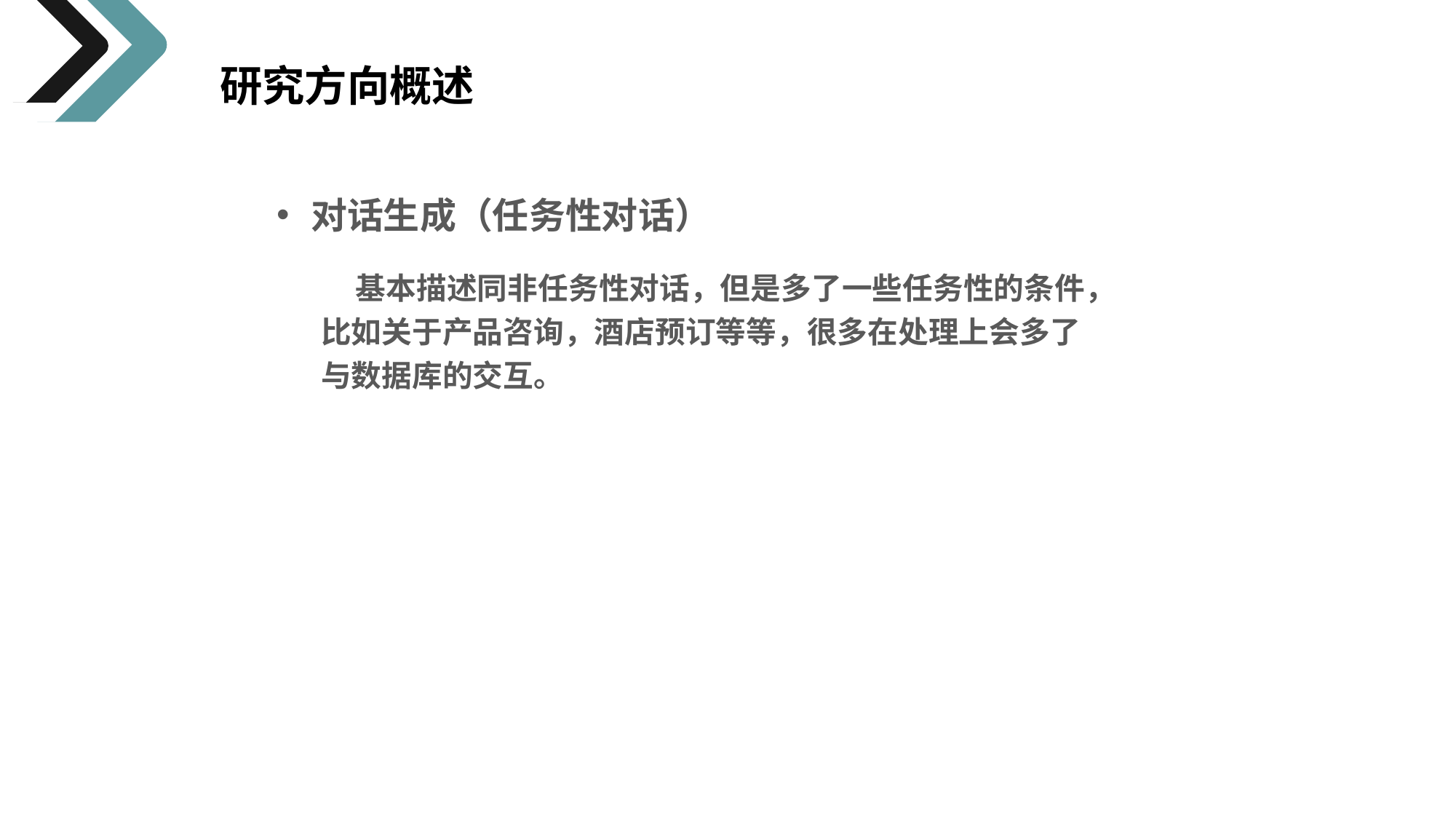

研究方向概述
对话生成（任务性对话）
    基本描述同非任务性对话，但是多了一些任务性的条件，比如关于产品咨询，酒店预订等等，很多在处理上会多了与数据库的交互。

工作完成情况
请在此处输入文本内容可根据需要修改文字的小和数字请在此处输入请在此处请在此处输入
工作完成情况
请在此处输入文本内容可根据需要修改文字的小和数字请在此处输入请在此处请在此处输入